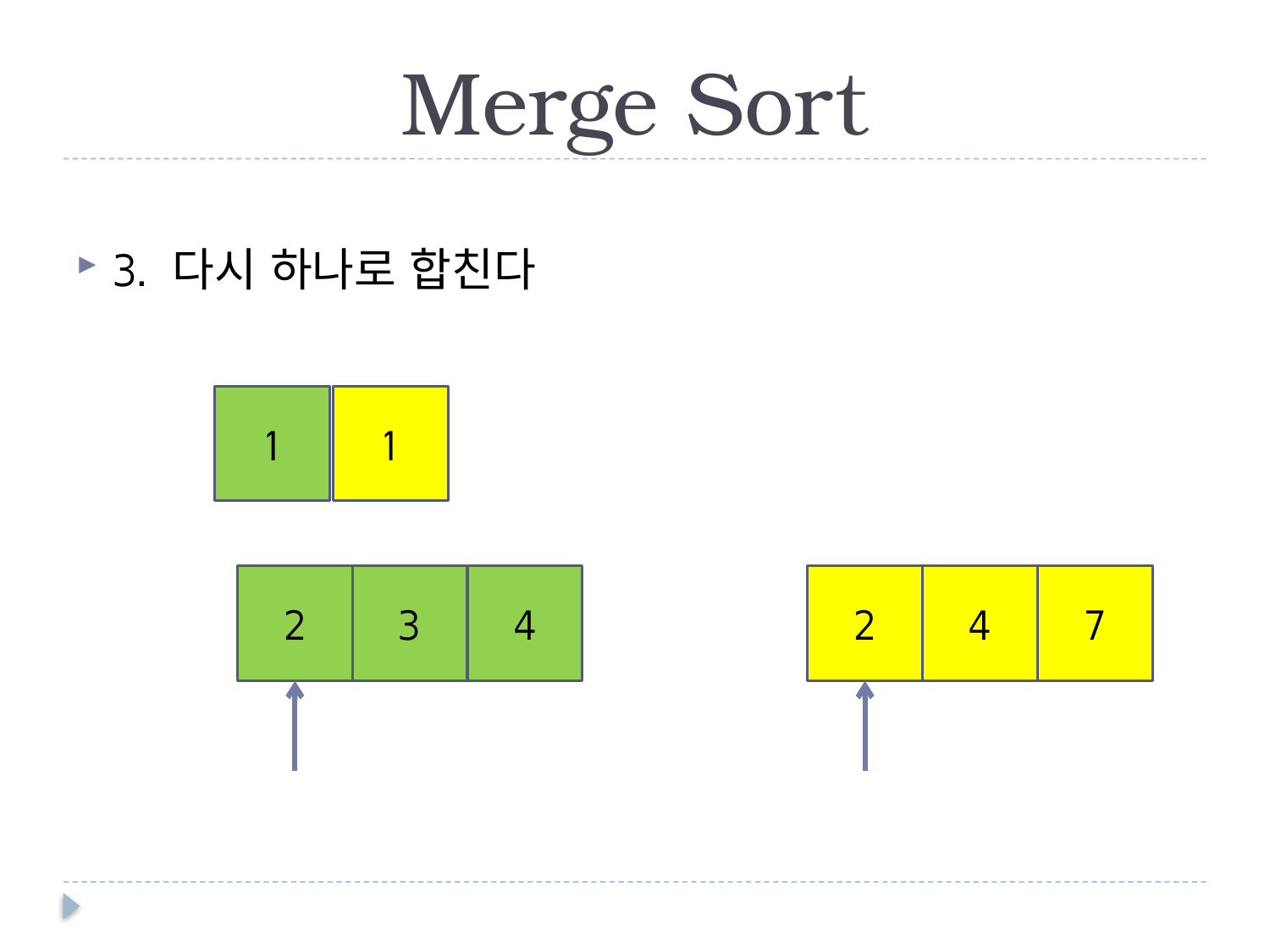

# Merge Sort

3. 다시 하나로 합친다
1
1
2
3
4
2
4
7